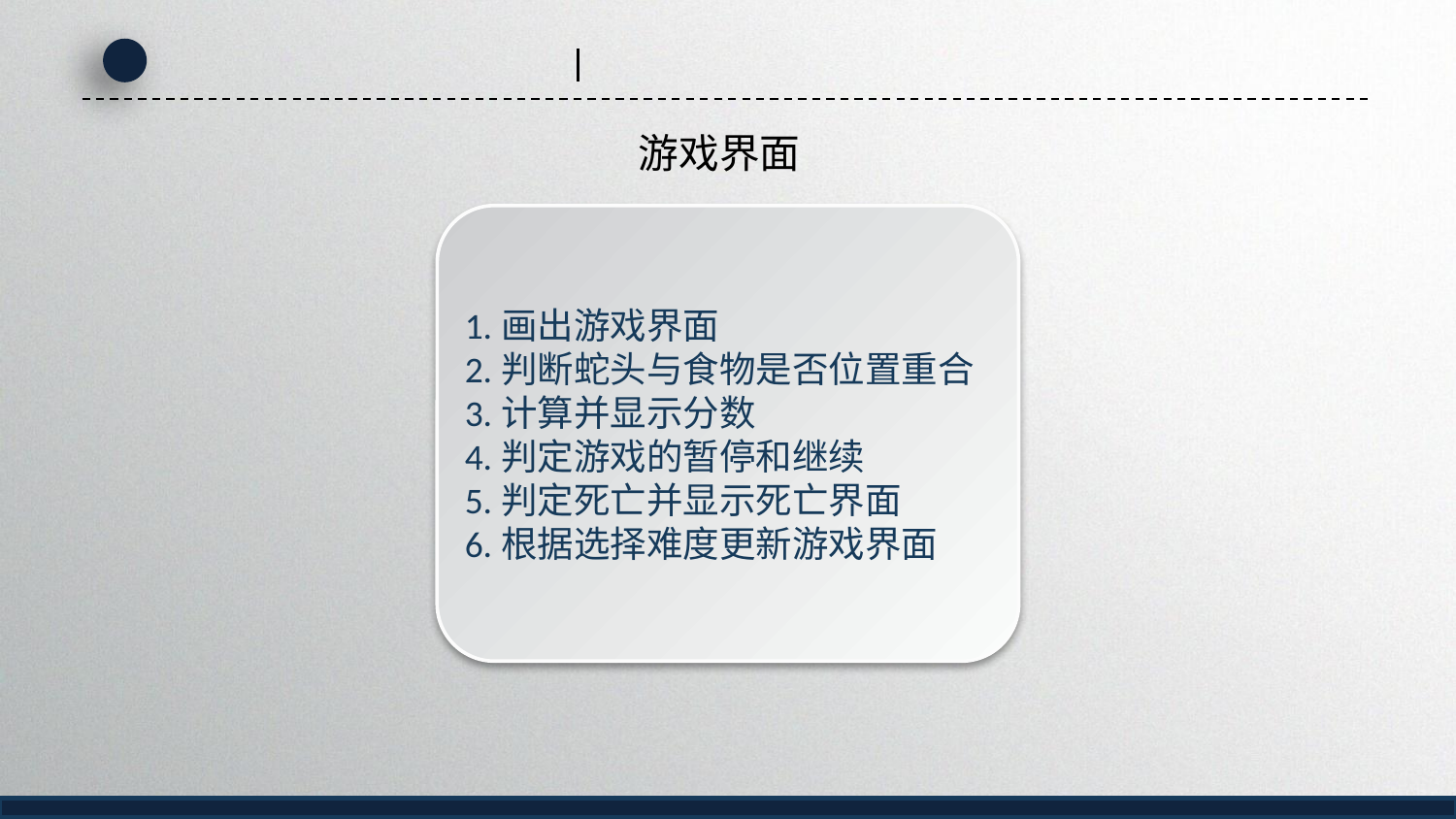

游戏界面
1.画出游戏界面
2.判断蛇头与食物是否位置重合
3.计算并显示分数
4.判定游戏的暂停和继续
5.判定死亡并显示死亡界面
6.根据选择难度更新游戏界面